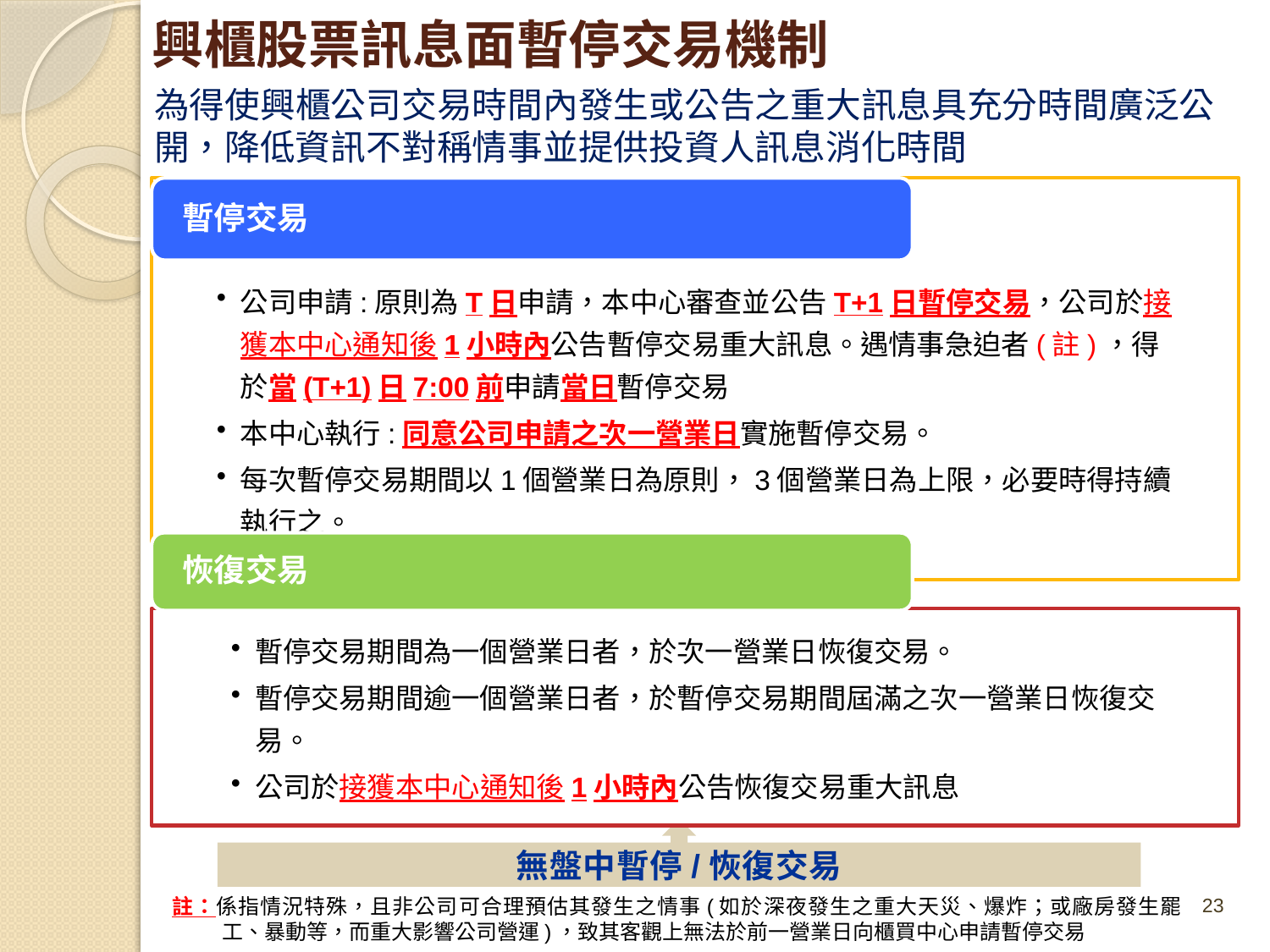

興櫃股票訊息面暫停交易機制
# 為得使興櫃公司交易時間內發生或公告之重大訊息具充分時間廣泛公開，降低資訊不對稱情事並提供投資人訊息消化時間

公司申請:原則為T日申請，本中心審查並公告T+1日暫停交易，公司於接獲本中心通知後1小時內公告暫停交易重大訊息。遇情事急迫者(註)，得於當(T+1)日7:00前申請當日暫停交易
本中心執行:同意公司申請之次一營業日實施暫停交易。
每次暫停交易期間以1個營業日為原則，3個營業日為上限，必要時得持續執行之。
暫停交易
恢復交易
暫停交易期間為一個營業日者，於次一營業日恢復交易。
暫停交易期間逾一個營業日者，於暫停交易期間屆滿之次一營業日恢復交易。
公司於接獲本中心通知後1小時內公告恢復交易重大訊息
無盤中暫停/恢復交易
23
註：係指情況特殊，且非公司可合理預估其發生之情事(如於深夜發生之重大天災、爆炸；或廠房發生罷工、暴動等，而重大影響公司營運)，致其客觀上無法於前一營業日向櫃買中心申請暫停交易